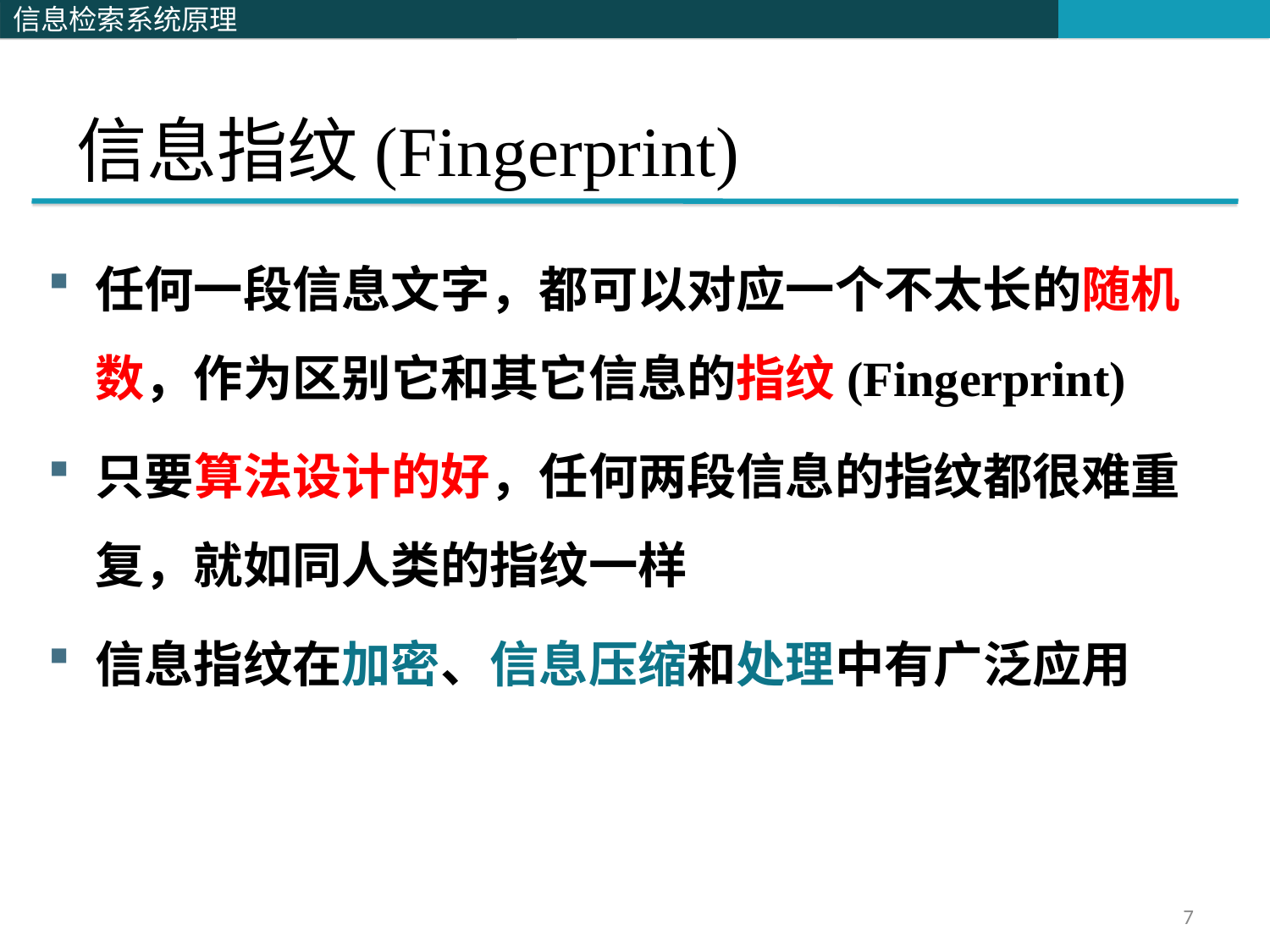

# 信息指纹(Fingerprint)
任何一段信息文字，都可以对应一个不太长的随机数，作为区别它和其它信息的指纹(Fingerprint)
只要算法设计的好，任何两段信息的指纹都很难重复，就如同人类的指纹一样
信息指纹在加密、信息压缩和处理中有广泛应用
7